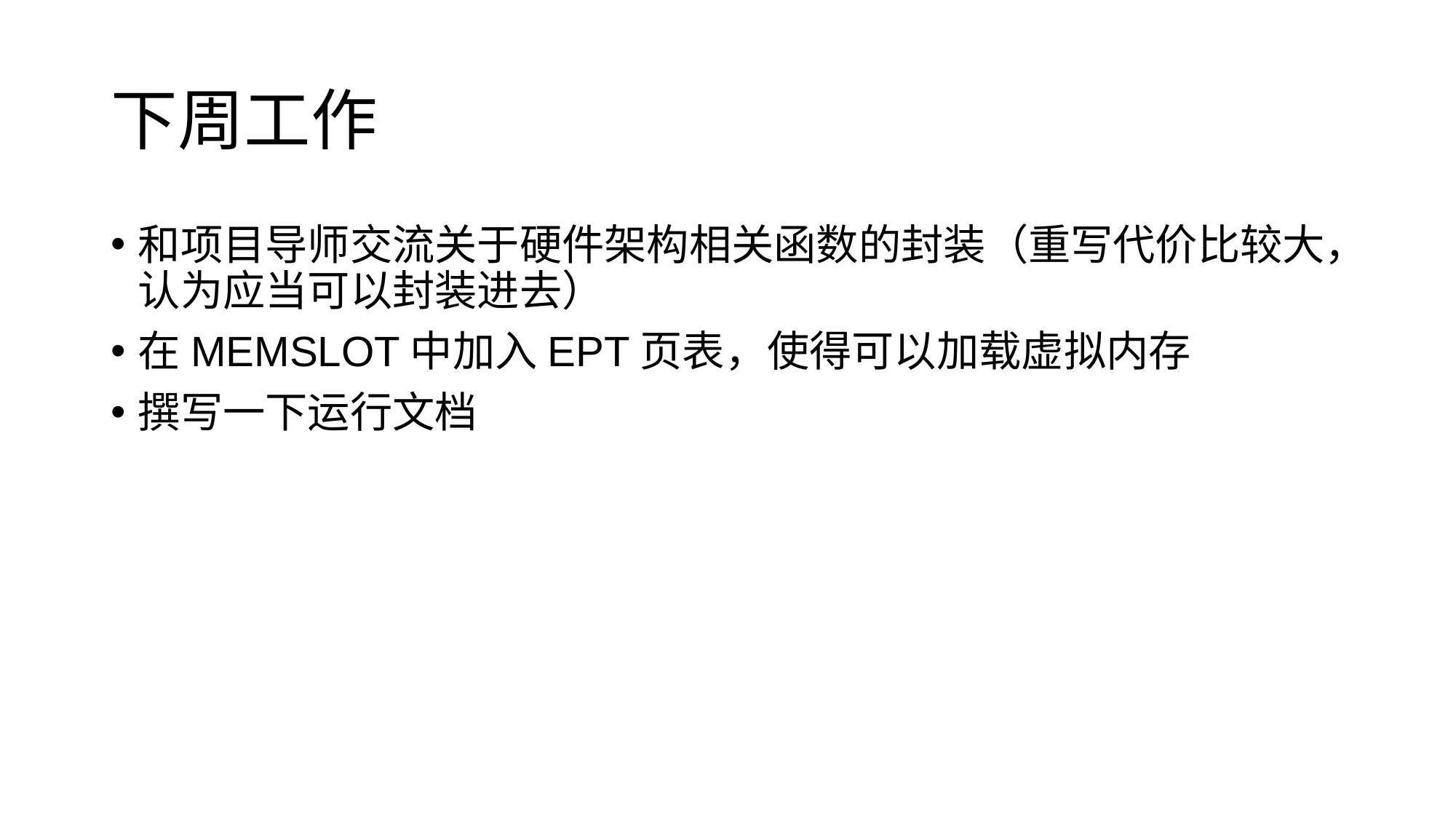

# 下周工作
和项目导师交流关于硬件架构相关函数的封装（重写代价比较大，认为应当可以封装进去）
在MEMSLOT中加入EPT页表，使得可以加载虚拟内存
撰写一下运行文档